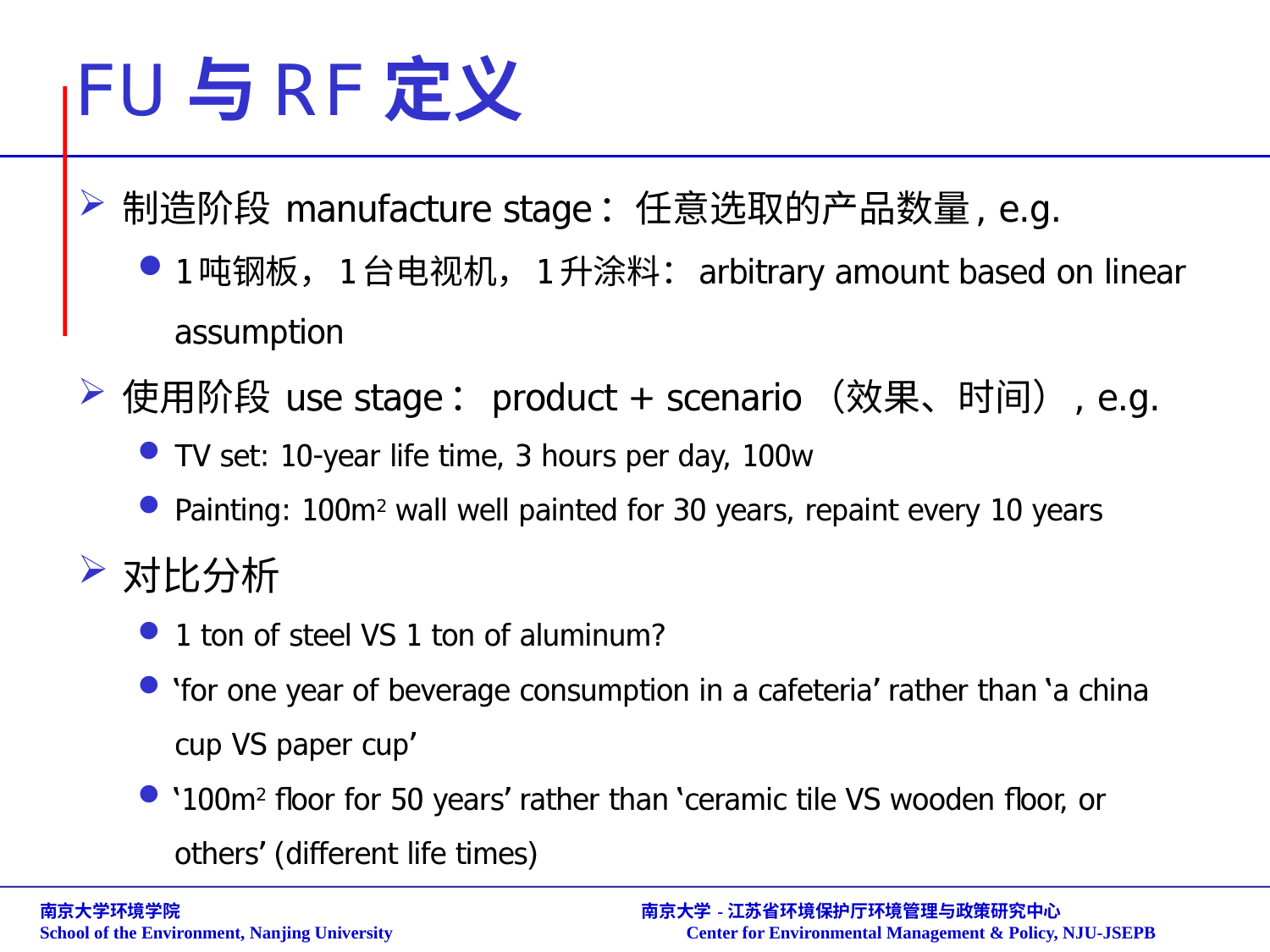

# FU与RF定义
制造阶段 manufacture stage：任意选取的产品数量, e.g.
1吨钢板，1台电视机，1升涂料：arbitrary amount based on linear assumption
使用阶段 use stage：product + scenario（效果、时间）, e.g.
TV set: 10-year life time, 3 hours per day, 100w
Painting: 100m2 wall well painted for 30 years, repaint every 10 years
对比分析
1 ton of steel VS 1 ton of aluminum?
‘for one year of beverage consumption in a cafeteria’ rather than ‘a china cup VS paper cup’
‘100m2 floor for 50 years’ rather than ‘ceramic tile VS wooden floor, or others’ (different life times)